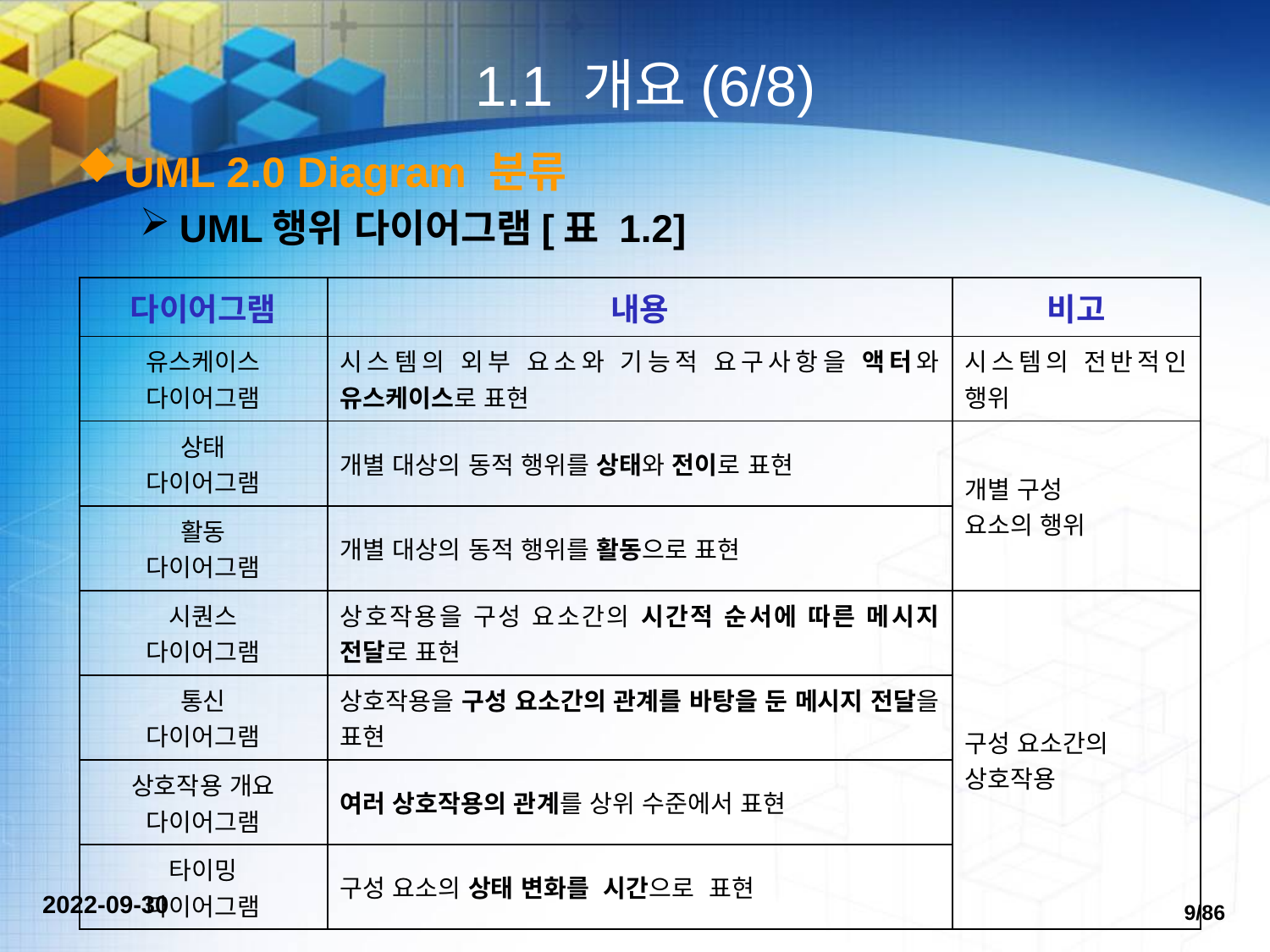

# 1.1 개요(6/8)
UML 2.0 Diagram 분류
UML행위 다이어그램[표 1.2]
| 다이어그램 | 내용 | 비고 |
| --- | --- | --- |
| 유스케이스 다이어그램 | 시스템의 외부 요소와 기능적 요구사항을 액터와 유스케이스로 표현 | 시스템의 전반적인 행위 |
| 상태 다이어그램 | 개별 대상의 동적 행위를 상태와 전이로 표현 | 개별 구성 요소의 행위 |
| 활동 다이어그램 | 개별 대상의 동적 행위를 활동으로 표현 |  |
| 시퀀스 다이어그램 | 상호작용을 구성 요소간의 시간적 순서에 따른 메시지 전달로 표현 | 구성 요소간의 상호작용 |
| 통신 다이어그램 | 상호작용을 구성 요소간의 관계를 바탕을 둔 메시지 전달을 표현 |  |
| 상호작용 개요 다이어그램 | 여러 상호작용의 관계를 상위 수준에서 표현 |  |
| 타이밍 다이어그램 | 구성 요소의 상태 변화를 시간으로 표현 |  |
2022-09-30
9/86